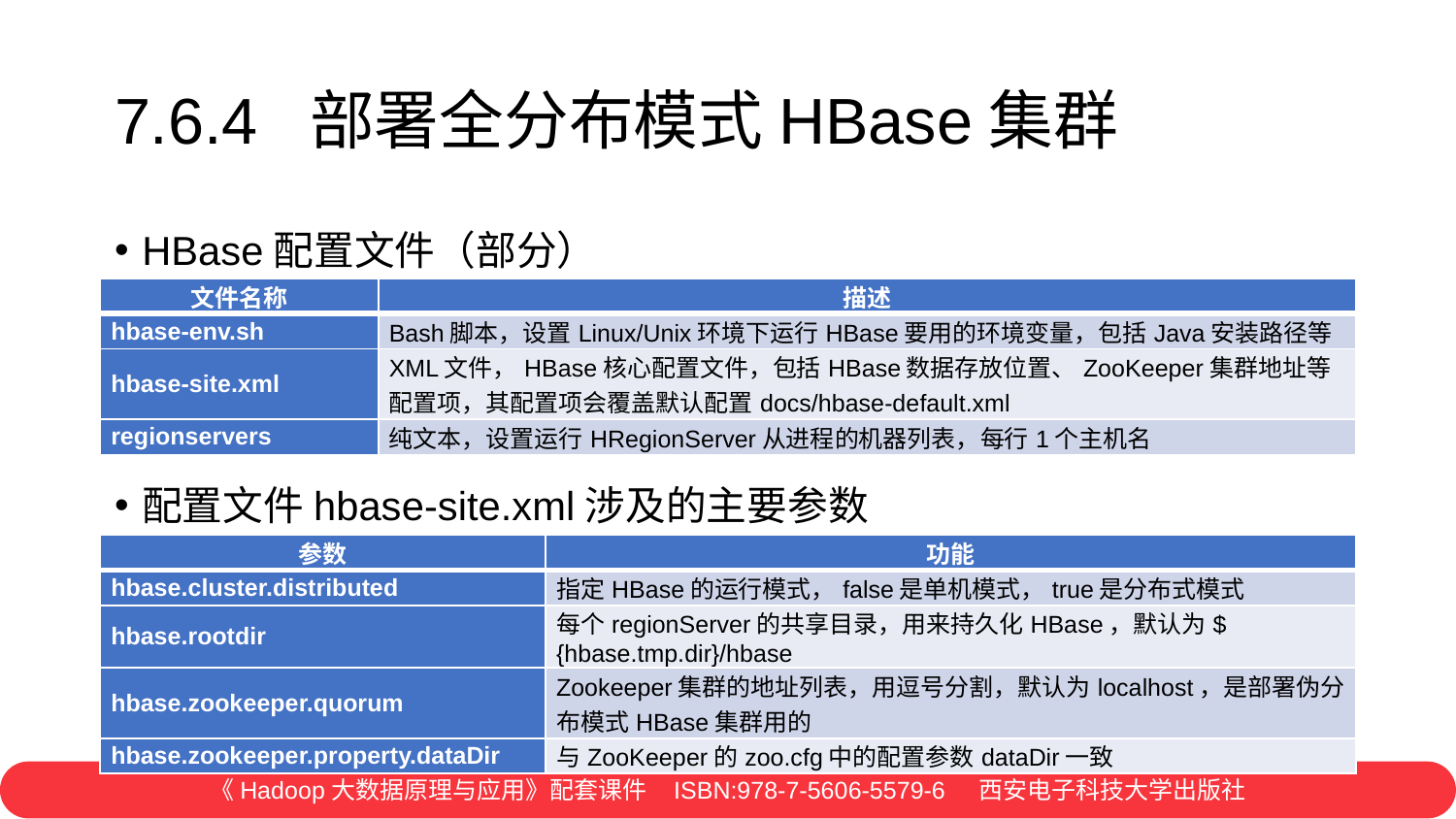

# 7.6.4  部署全分布模式HBase集群
HBase配置文件（部分）

配置文件hbase-site.xml涉及的主要参数
| 文件名称 | 描述 |
| --- | --- |
| hbase-env.sh | Bash脚本，设置Linux/Unix环境下运行HBase要用的环境变量，包括Java安装路径等 |
| hbase-site.xml | XML文件，HBase核心配置文件，包括HBase数据存放位置、ZooKeeper集群地址等配置项，其配置项会覆盖默认配置docs/hbase-default.xml |
| regionservers | 纯文本，设置运行HRegionServer从进程的机器列表，每行1个主机名 |
| 参数 | 功能 |
| --- | --- |
| hbase.cluster.distributed | 指定HBase的运行模式，false是单机模式，true是分布式模式 |
| hbase.rootdir | 每个regionServer的共享目录，用来持久化HBase，默认为${hbase.tmp.dir}/hbase |
| hbase.zookeeper.quorum | Zookeeper集群的地址列表，用逗号分割，默认为localhost，是部署伪分布模式HBase集群用的 |
| hbase.zookeeper.property.dataDir | 与ZooKeeper的zoo.cfg中的配置参数dataDir一致 |